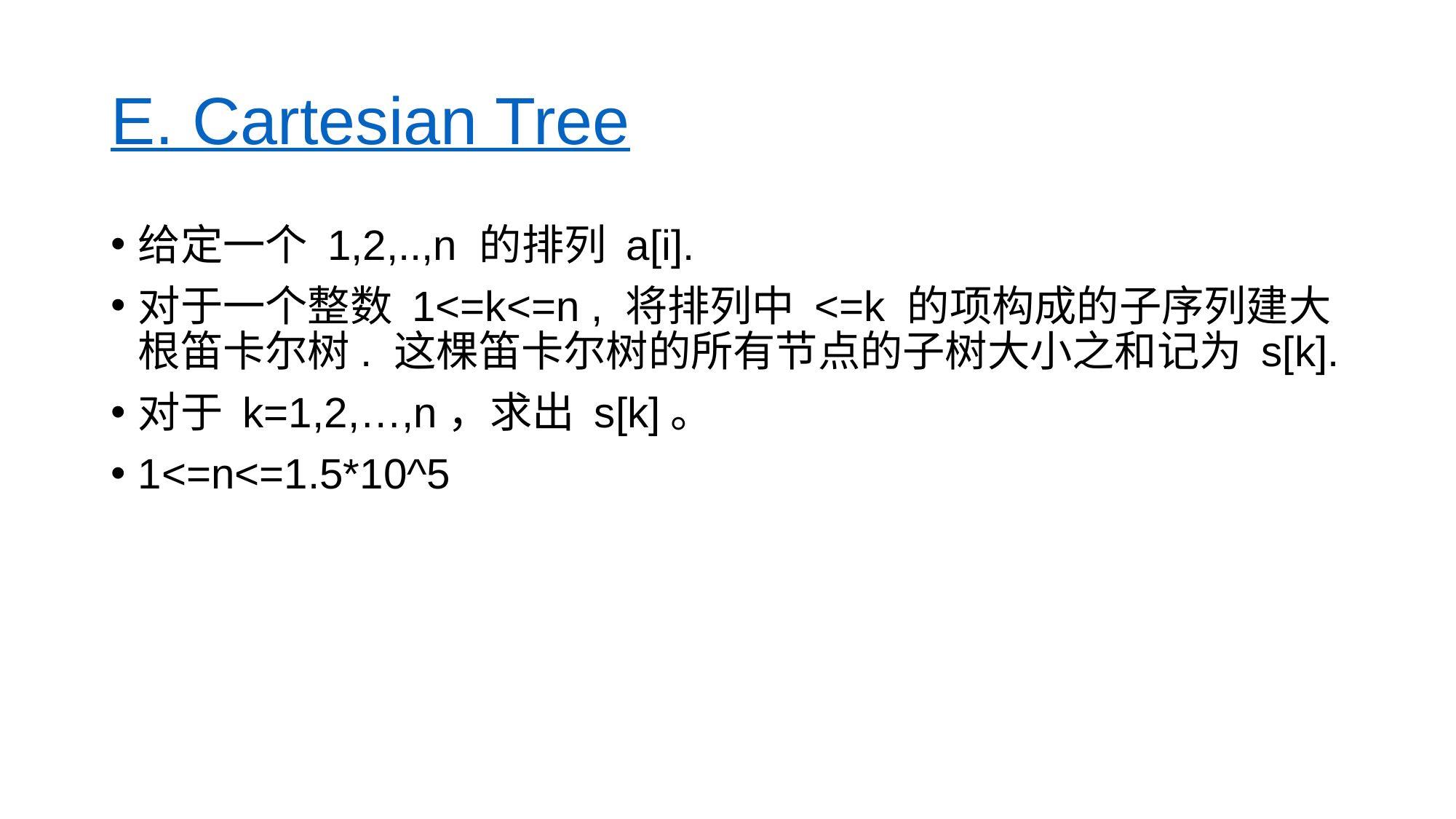

# E. Cartesian Tree
给定一个 1,2,..,n 的排列 a[i].
对于一个整数 1<=k<=n , 将排列中 <=k 的项构成的子序列建大根笛卡尔树. 这棵笛卡尔树的所有节点的子树大小之和记为 s[k].
对于 k=1,2,…,n，求出 s[k]。
1<=n<=1.5*10^5